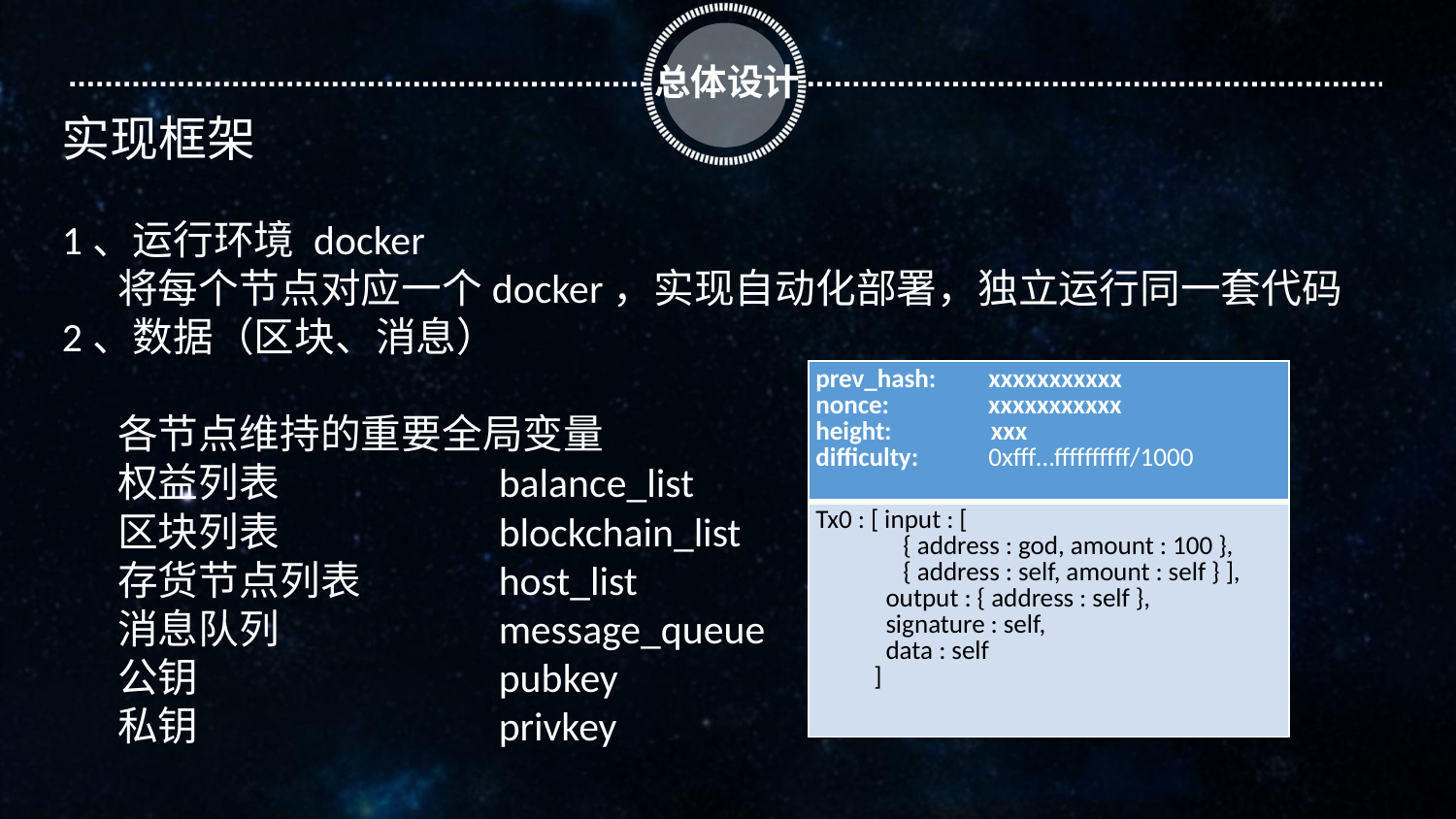

总体设计

实现框架

1、运行环境 docker
     将每个节点对应一个docker，实现自动化部署，独立运行同一套代码
2、数据（区块、消息）

     各节点维持的重要全局变量
     权益列表 		balance_list
     区块列表 		blockchain_list
     存货节点列表 	host_list
     消息队列		message_queue
     公钥 		pubkey
     私钥 		privkey
| prev\_hash: xxxxxxxxxxx nonce: xxxxxxxxxxx height: xxx difficulty: 0xfff…ffffffffff/1000 |
| --- |
| Tx0 : [ input : [ { address : god, amount : 100 }, { address : self, amount : self } ], output : { address : self }, signature : self, data : self ] |